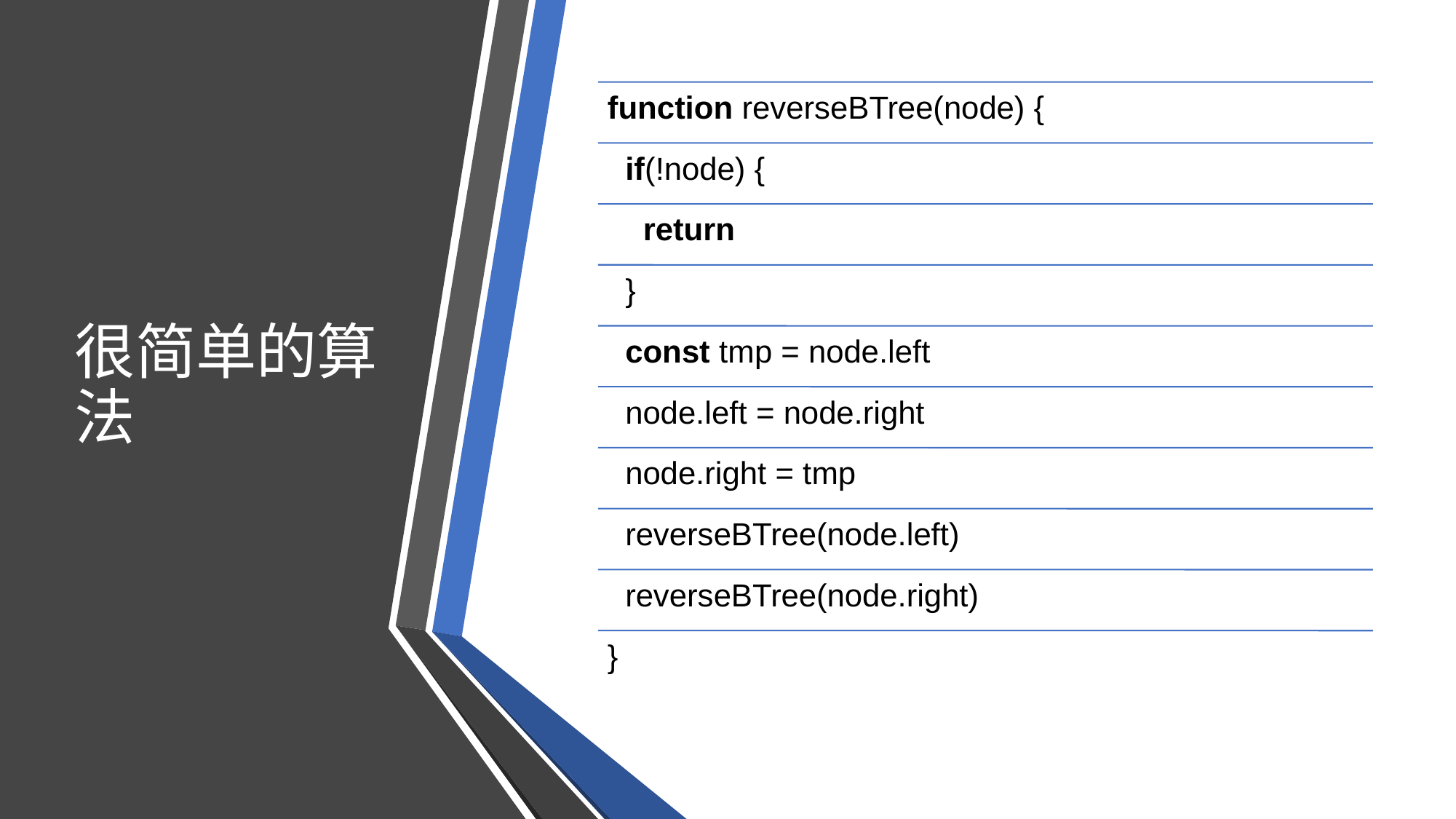

# 很简单的算法
function reverseBTree(node) {
  if(!node) {
    return
  }
  const tmp = node.left
  node.left = node.right
  node.right = tmp
  reverseBTree(node.left)
  reverseBTree(node.right)
}